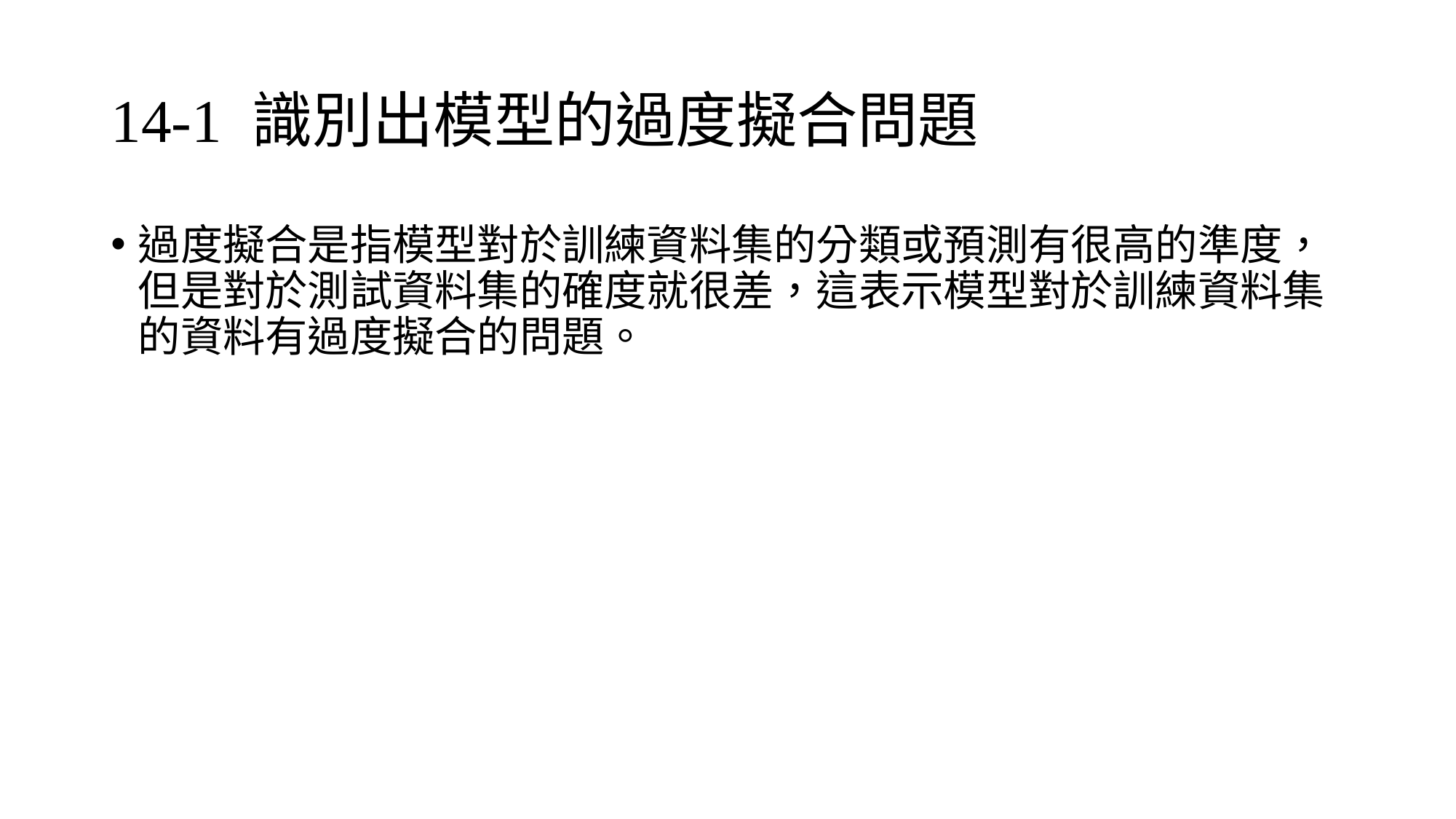

# 14-1 識別出模型的過度擬合問題
過度擬合是指模型對於訓練資料集的分類或預測有很高的準度，但是對於測試資料集的確度就很差，這表示模型對於訓練資料集的資料有過度擬合的問題。